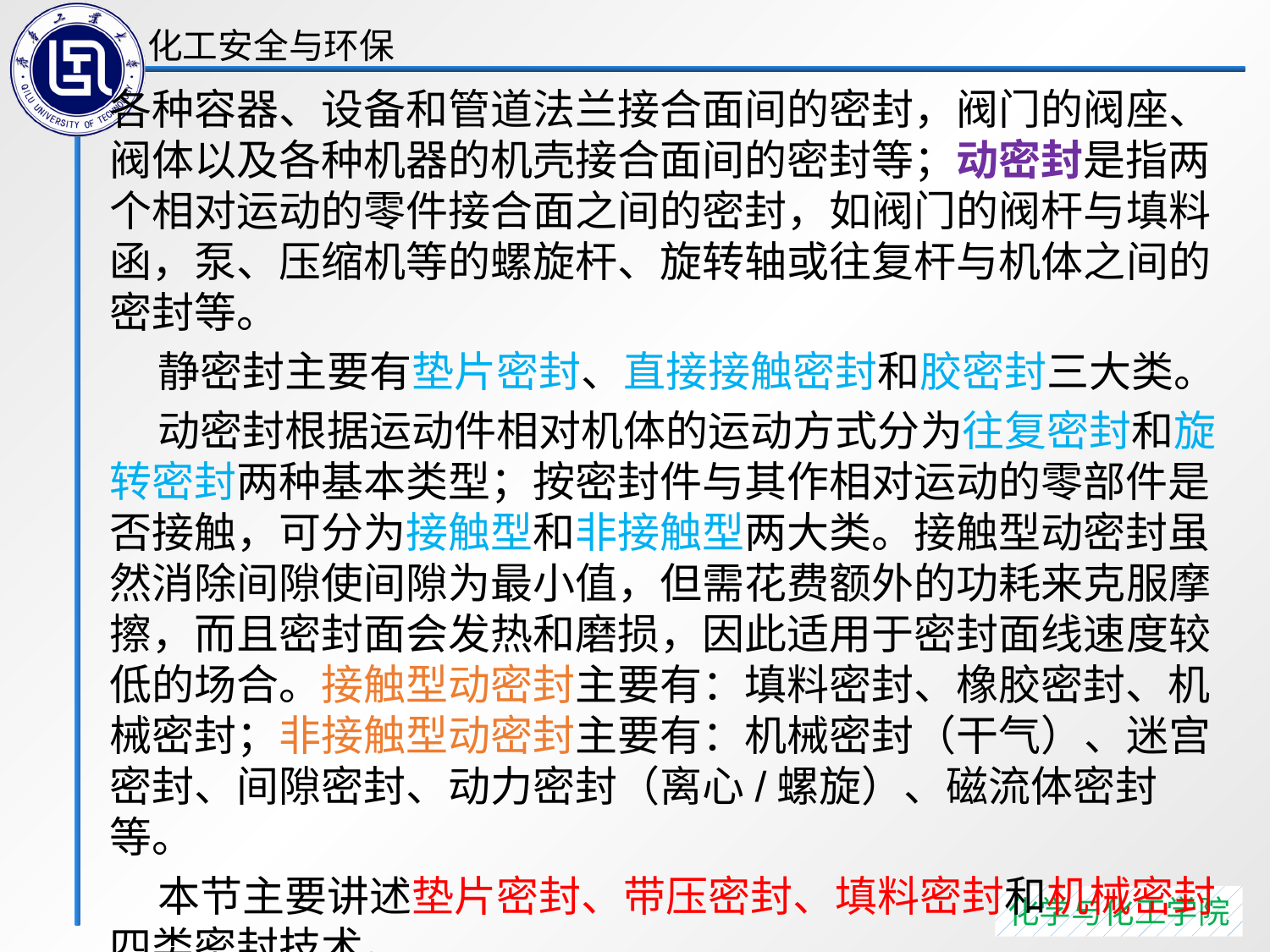

各种容器、设备和管道法兰接合面间的密封，阀门的阀座、阀体以及各种机器的机壳接合面间的密封等；动密封是指两个相对运动的零件接合面之间的密封，如阀门的阀杆与填料函，泵、压缩机等的螺旋杆、旋转轴或往复杆与机体之间的密封等。
    静密封主要有垫片密封、直接接触密封和胶密封三大类。
    动密封根据运动件相对机体的运动方式分为往复密封和旋转密封两种基本类型；按密封件与其作相对运动的零部件是否接触，可分为接触型和非接触型两大类。接触型动密封虽然消除间隙使间隙为最小值，但需花费额外的功耗来克服摩擦，而且密封面会发热和磨损，因此适用于密封面线速度较低的场合。接触型动密封主要有：填料密封、橡胶密封、机械密封；非接触型动密封主要有：机械密封（干气）、迷宫密封、间隙密封、动力密封（离心/螺旋）、磁流体密封等。
    本节主要讲述垫片密封、带压密封、填料密封和机械密封四类密封技术。